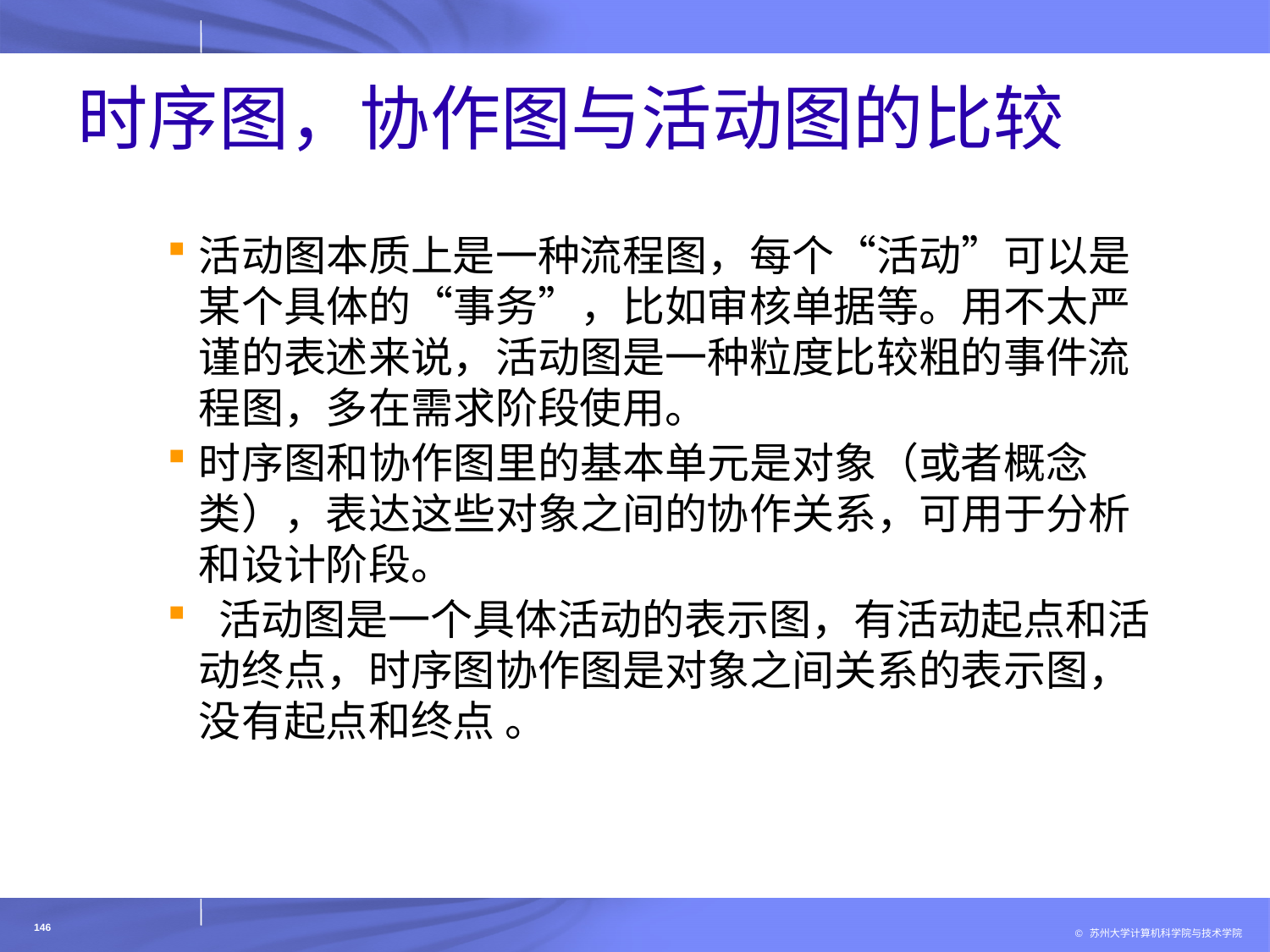

# 时序图，协作图与活动图的比较
活动图本质上是一种流程图，每个“活动”可以是某个具体的“事务”，比如审核单据等。用不太严谨的表述来说，活动图是一种粒度比较粗的事件流程图，多在需求阶段使用。
时序图和协作图里的基本单元是对象（或者概念类），表达这些对象之间的协作关系，可用于分析和设计阶段。
 活动图是一个具体活动的表示图，有活动起点和活动终点，时序图协作图是对象之间关系的表示图，没有起点和终点 。
146